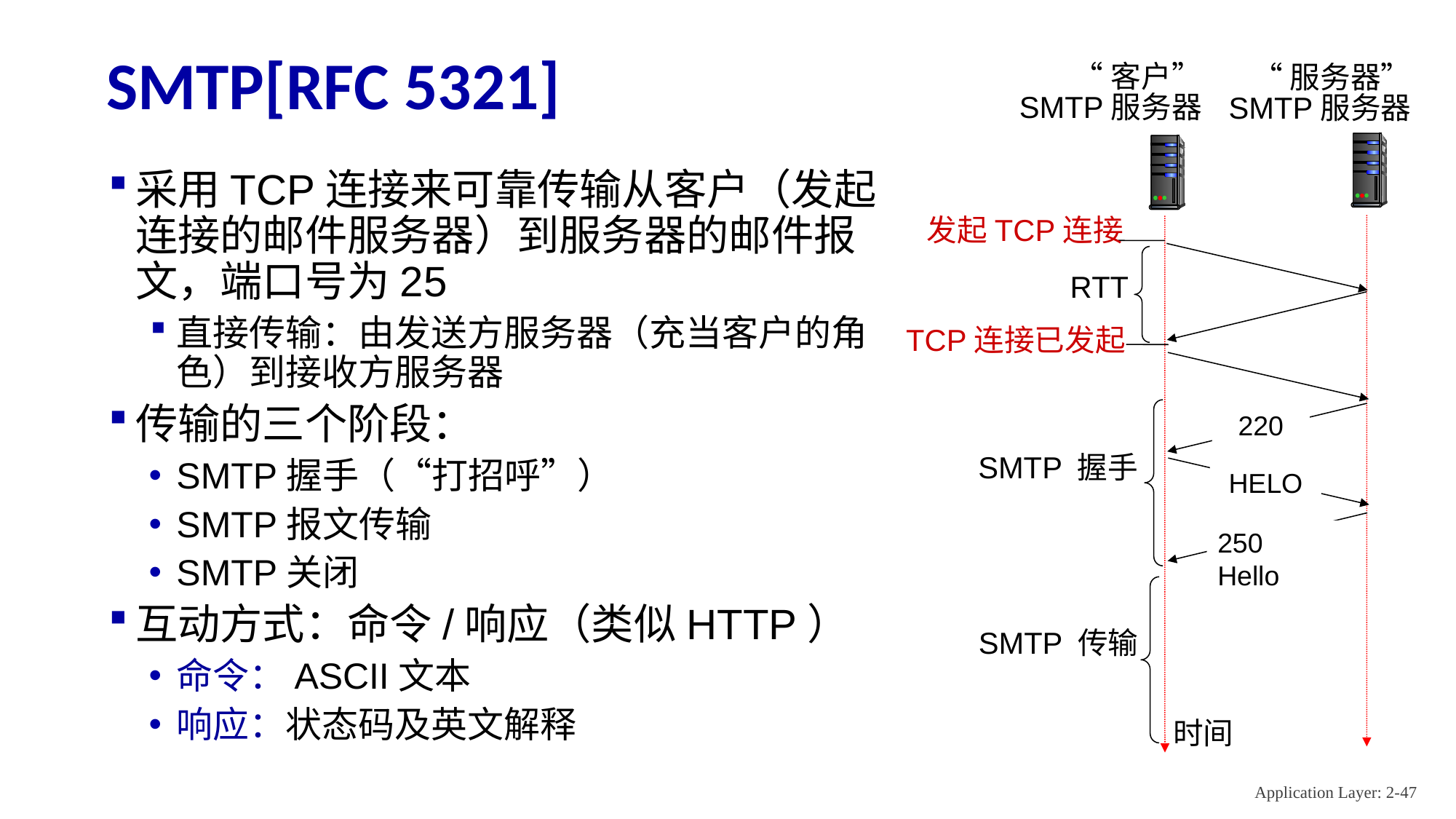

# SMTP[RFC 5321]
“客户”
 SMTP服务器
“服务器”
 SMTP服务器

采用TCP连接来可靠传输从客户（发起连接的邮件服务器）到服务器的邮件报文，端口号为25
直接传输：由发送方服务器（充当客户的角色）到接收方服务器
传输的三个阶段：
SMTP握手（“打招呼”）
SMTP报文传输
SMTP关闭
互动方式：命令/响应（类似HTTP）
命令：ASCII文本
响应：状态码及英文解释
发起TCP连接

RTT

TCP连接已发起

220

SMTP 握手

HELO

250 Hello

SMTP 传输
时间
Application Layer: 2-47